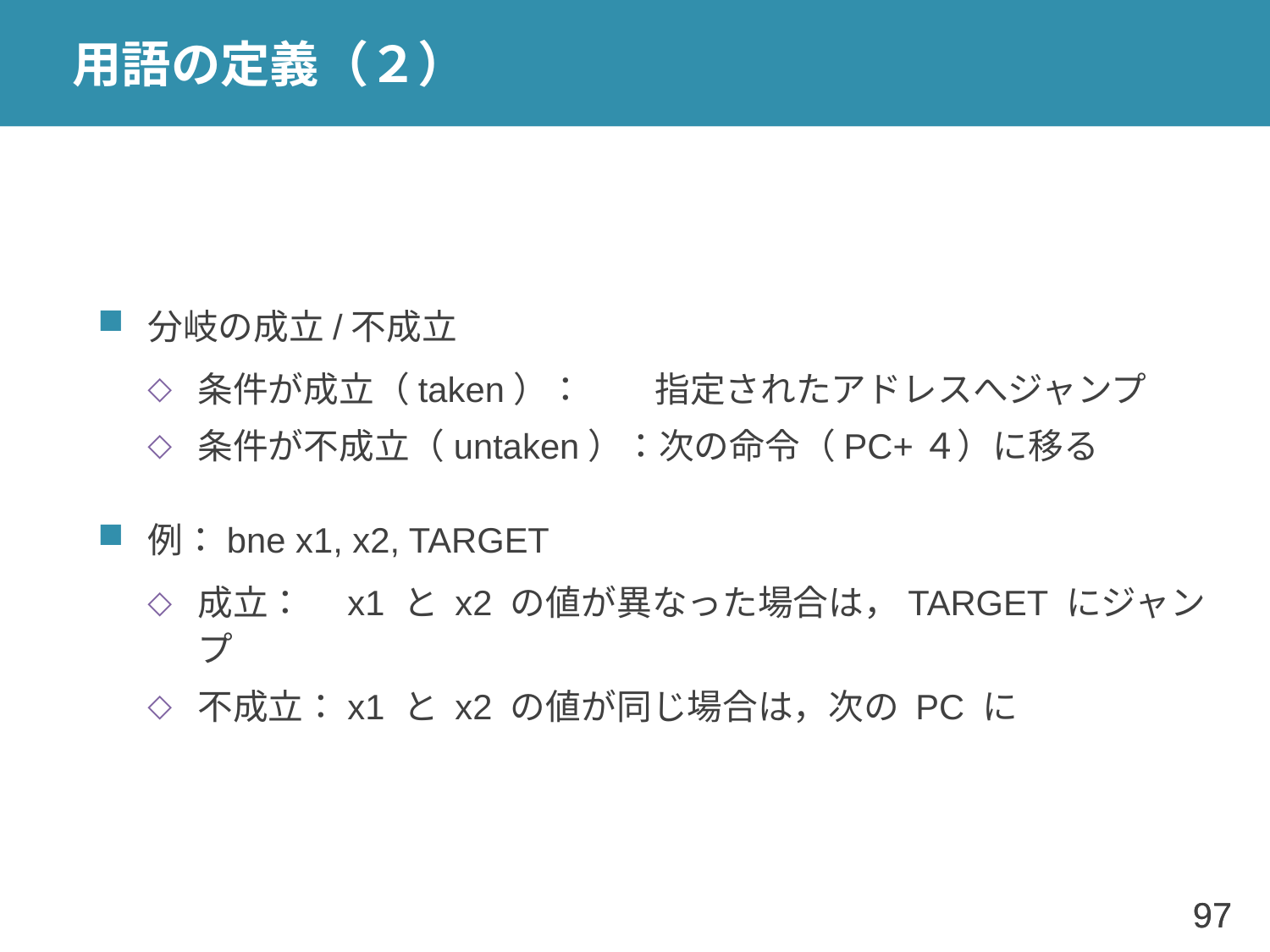

# 用語の定義（２）
分岐の成立/不成立
条件が成立（taken）：　　指定されたアドレスへジャンプ
条件が不成立（untaken）：次の命令（PC+４）に移る
例：bne x1, x2, TARGET
成立：　x1 と x2 の値が異なった場合は，TARGET にジャンプ
不成立：x1 と x2 の値が同じ場合は，次の PC に